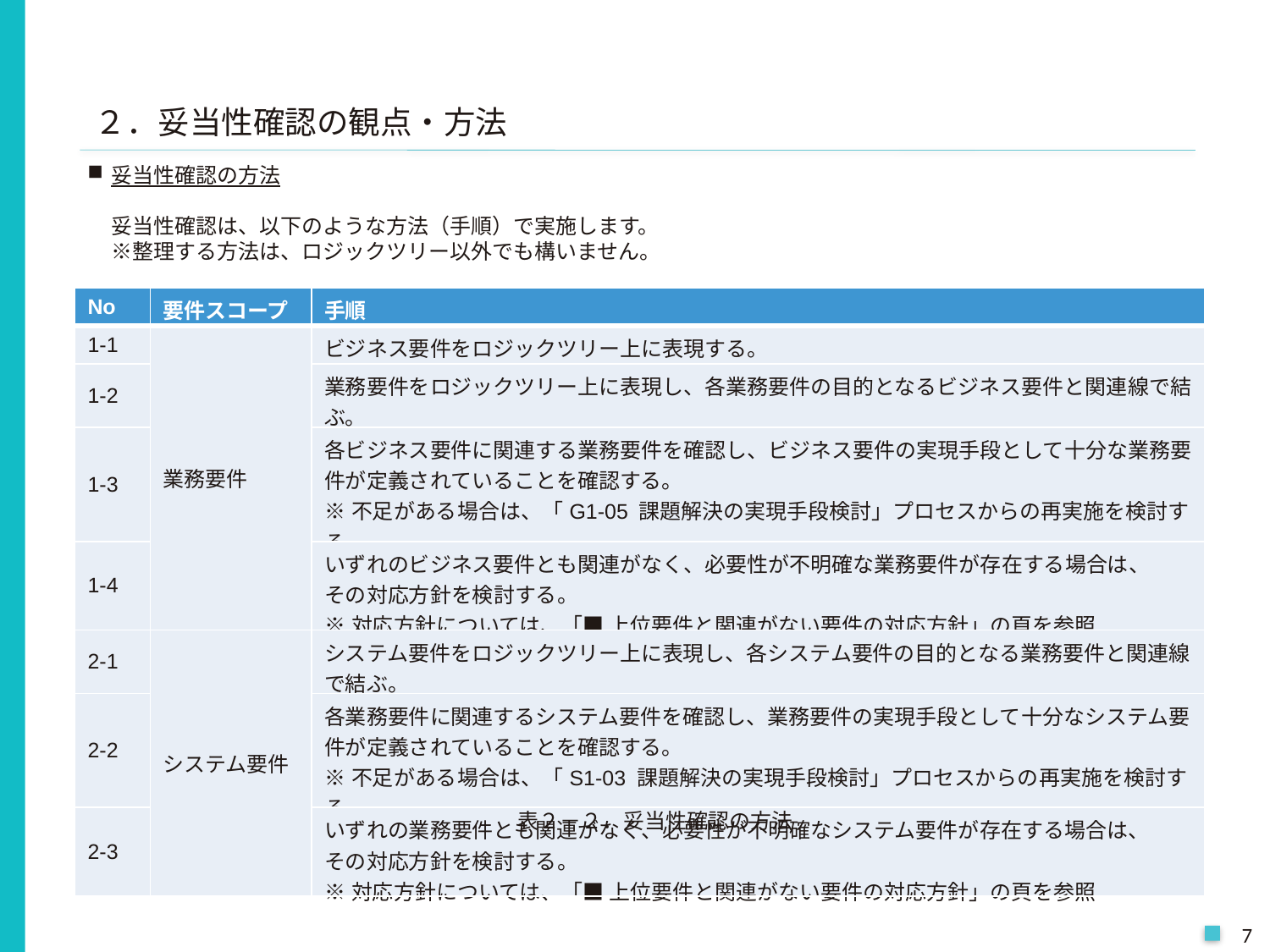

２．妥当性確認の観点・方法
妥当性確認の方法
妥当性確認は、以下のような方法（手順）で実施します。
※整理する方法は、ロジックツリー以外でも構いません。
| No | 要件スコープ | 手順 |
| --- | --- | --- |
| 1-1 | 業務要件 | ビジネス要件をロジックツリー上に表現する。 |
| 1-2 |  | 業務要件をロジックツリー上に表現し、各業務要件の目的となるビジネス要件と関連線で結ぶ。 |
| 1-3 |  | 各ビジネス要件に関連する業務要件を確認し、ビジネス要件の実現手段として十分な業務要件が定義されていることを確認する。 ※不足がある場合は、「G1-05 課題解決の実現手段検討」プロセスからの再実施を検討する。 |
| 1-4 |  | いずれのビジネス要件とも関連がなく、必要性が不明確な業務要件が存在する場合は、 その対応方針を検討する。 ※対応方針については、「■ 上位要件と関連がない要件の対応方針」の頁を参照 |
| 2-1 | システム要件 | システム要件をロジックツリー上に表現し、各システム要件の目的となる業務要件と関連線で結ぶ。 |
| 2-2 |  | 各業務要件に関連するシステム要件を確認し、業務要件の実現手段として十分なシステム要件が定義されていることを確認する。 ※不足がある場合は、「S1-03 課題解決の実現手段検討」プロセスからの再実施を検討する。 |
| 2-3 |  | いずれの業務要件とも関連がなく、必要性が不明確なシステム要件が存在する場合は、 その対応方針を検討する。 ※対応方針については、「■ 上位要件と関連がない要件の対応方針」の頁を参照 |
表２－２．妥当性確認の方法
7